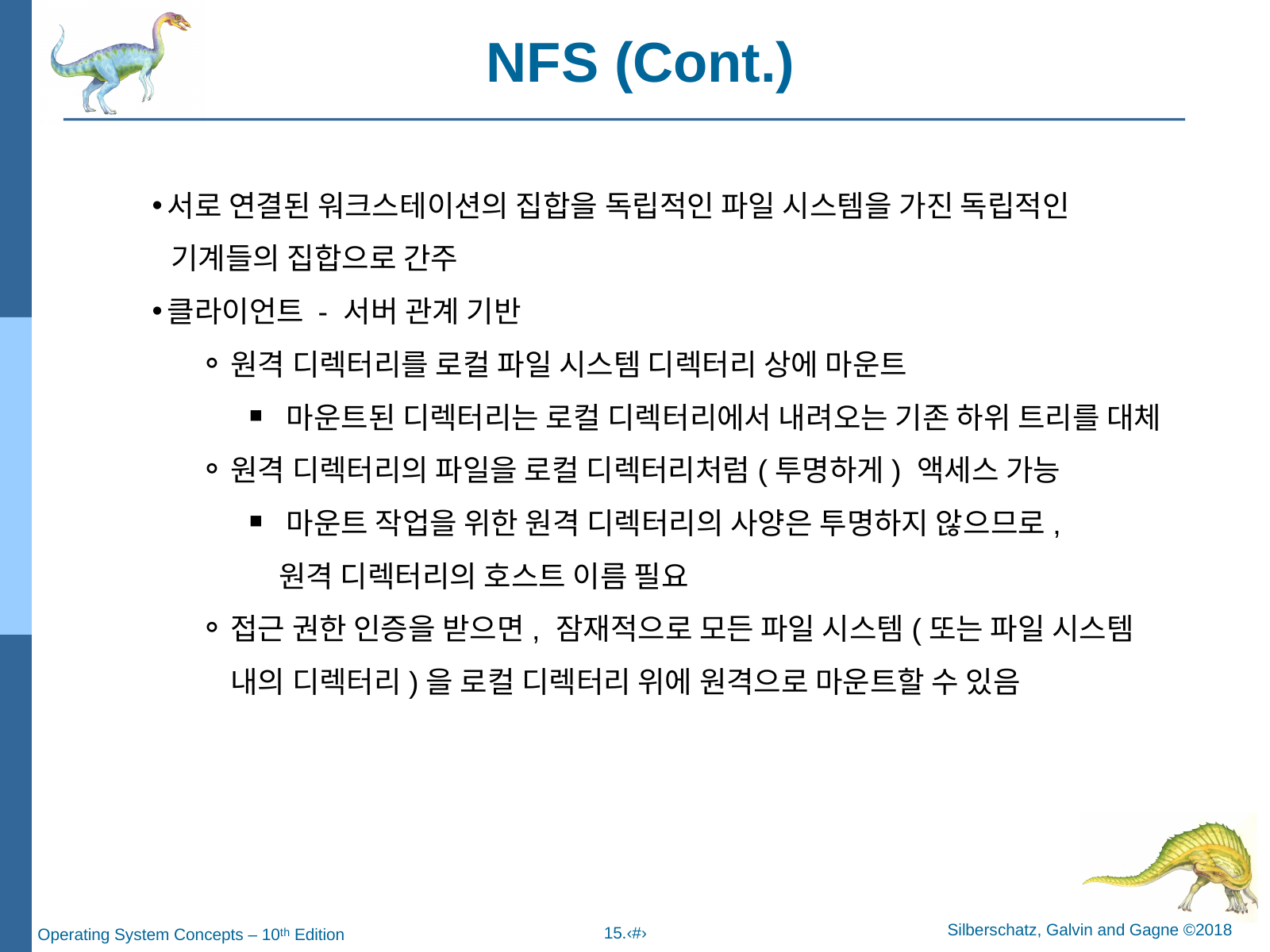

NFS (Cont.)

서로 연결된 워크스테이션의 집합을 독립적인 파일 시스템을 가진 독립적인
    기계들의 집합으로 간주
클라이언트 - 서버 관계 기반
원격 디렉터리를 로컬 파일 시스템 디렉터리 상에 마운트
마운트된 디렉터리는 로컬 디렉터리에서 내려오는 기존 하위 트리를 대체
원격 디렉터리의 파일을 로컬 디렉터리처럼(투명하게) 액세스 가능
마운트 작업을 위한 원격 디렉터리의 사양은 투명하지 않으므로,
                    원격 디렉터리의 호스트 이름 필요
접근 권한 인증을 받으면, 잠재적으로 모든 파일 시스템(또는 파일 시스템 내의 디렉터리)을 로컬 디렉터리 위에 원격으로 마운트할 수 있음

Silberschatz, Galvin and Gagne ©2018
15.‹#›
Operating System Concepts – 10ᵗʰ Edition